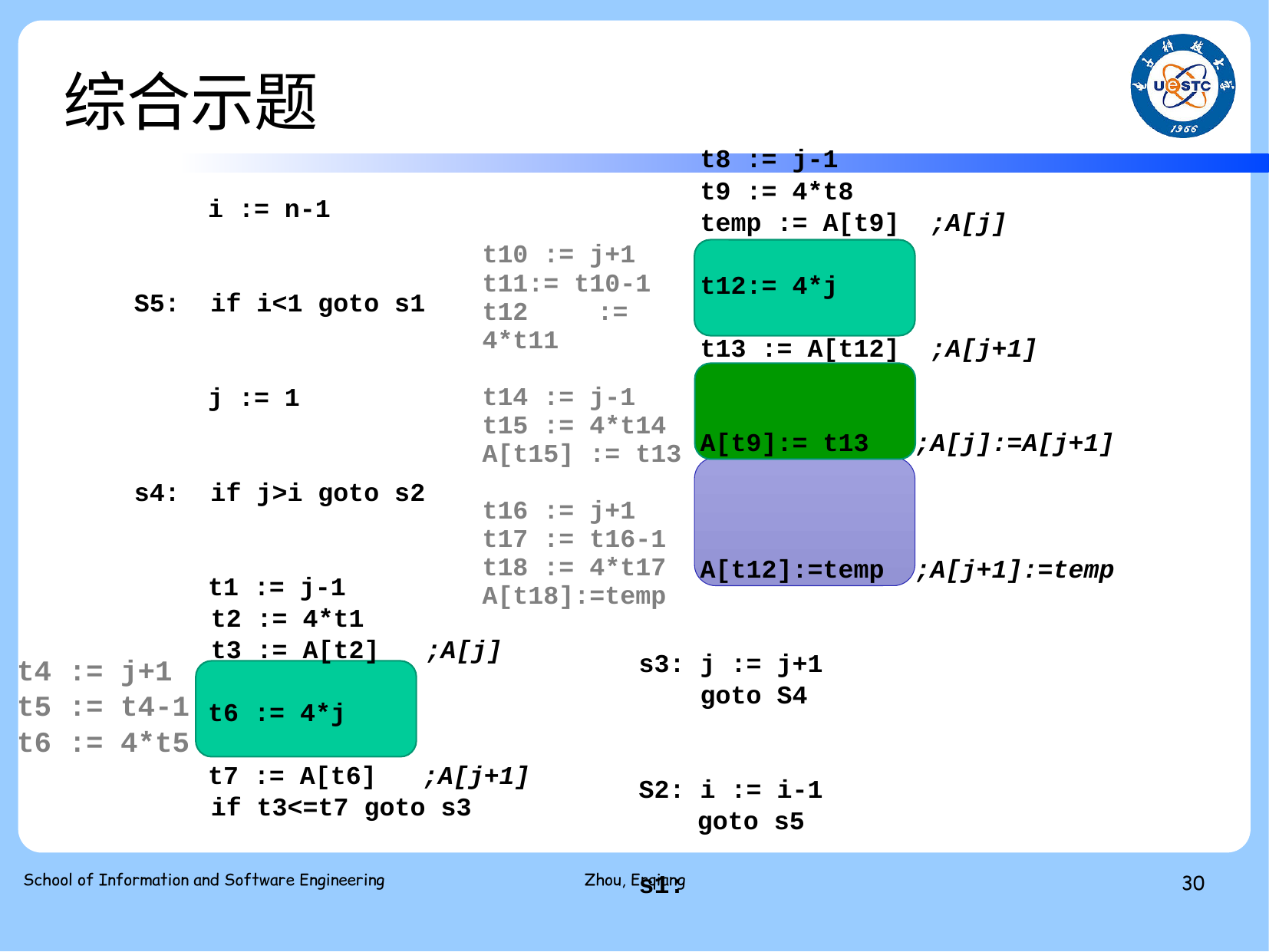

# 综合示题
    t8 := j-1
    t9 := 4*t8
    temp := A[t9]  ;A[j]

    t12:= 4*j

    t13 := A[t12]  ;A[j+1]

    A[t9]:= t13   ;A[j]:=A[j+1]

    A[t12]:=temp  ;A[j+1]:=temp

s3: j := j+1
    goto S4

S2: i := i-1
	 goto s5

s1:

	  i := n-1

S5:  if i<1 goto s1

	  j := 1

s4:  if j>i goto s2

	  t1 := j-1
     t2 := 4*t1
     t3 := A[t2]   ;A[j]
  t6 := 4*j

	  t7 := A[t6]   ;A[j+1]
     if t3<=t7 goto s3

t10 := j+1
t11:= t10-1
t12	:= 4*t11

t14 := j-1
t15 := 4*t14
A[t15] := t13

t16 := j+1
t17 := t16-1
t18 := 4*t17
A[t18]:=temp

t4 := j+1
t5 := t4-1
t6 := 4*t5

 School of Information and Software Engineering
Zhou, Erqiang
30